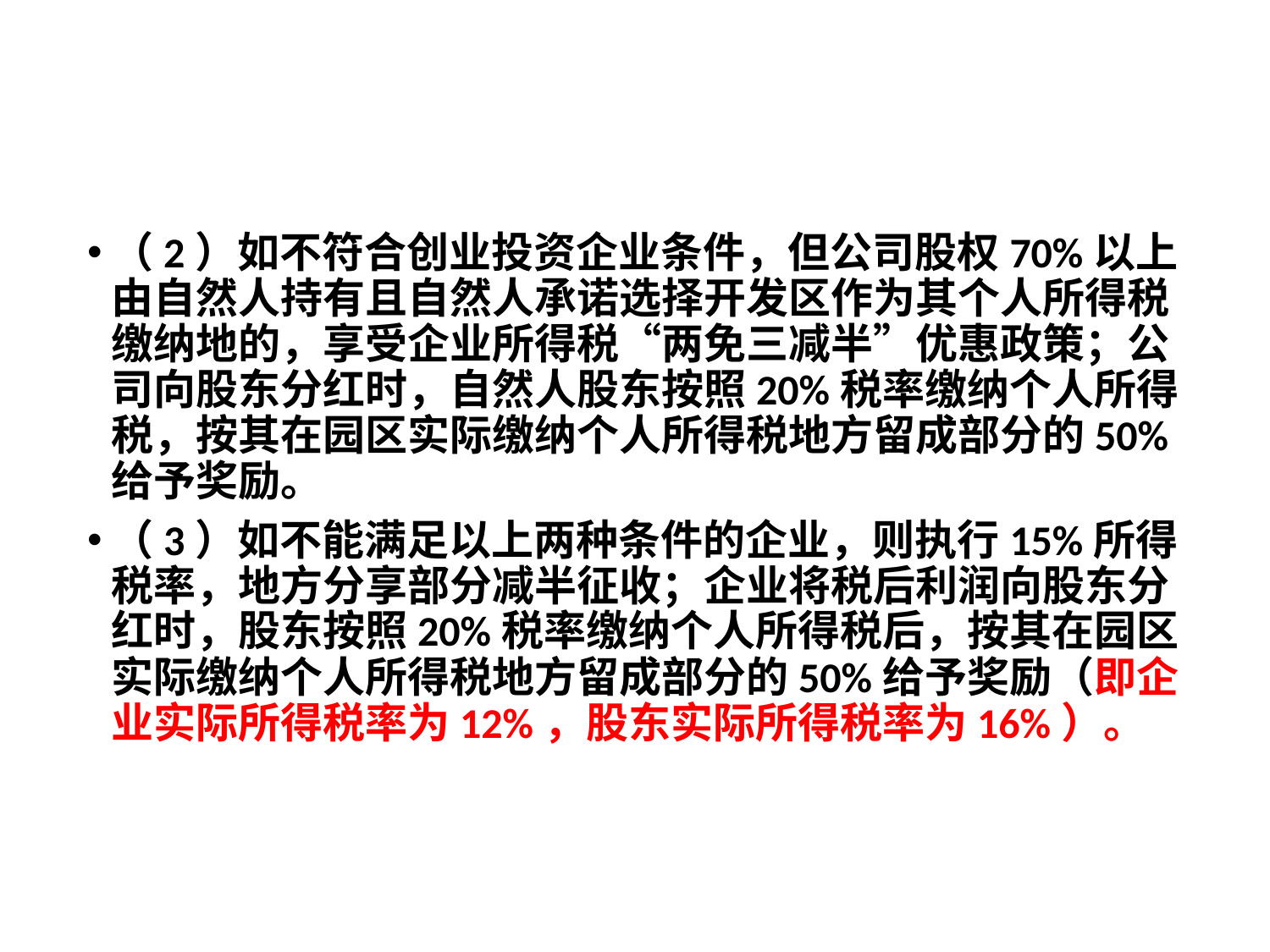

#
（2）如不符合创业投资企业条件，但公司股权70%以上由自然人持有且自然人承诺选择开发区作为其个人所得税缴纳地的，享受企业所得税“两免三减半”优惠政策；公司向股东分红时，自然人股东按照20%税率缴纳个人所得税，按其在园区实际缴纳个人所得税地方留成部分的50%给予奖励。
（3）如不能满足以上两种条件的企业，则执行15%所得税率，地方分享部分减半征收；企业将税后利润向股东分红时，股东按照20%税率缴纳个人所得税后，按其在园区实际缴纳个人所得税地方留成部分的50%给予奖励（即企业实际所得税率为12%，股东实际所得税率为16%）。